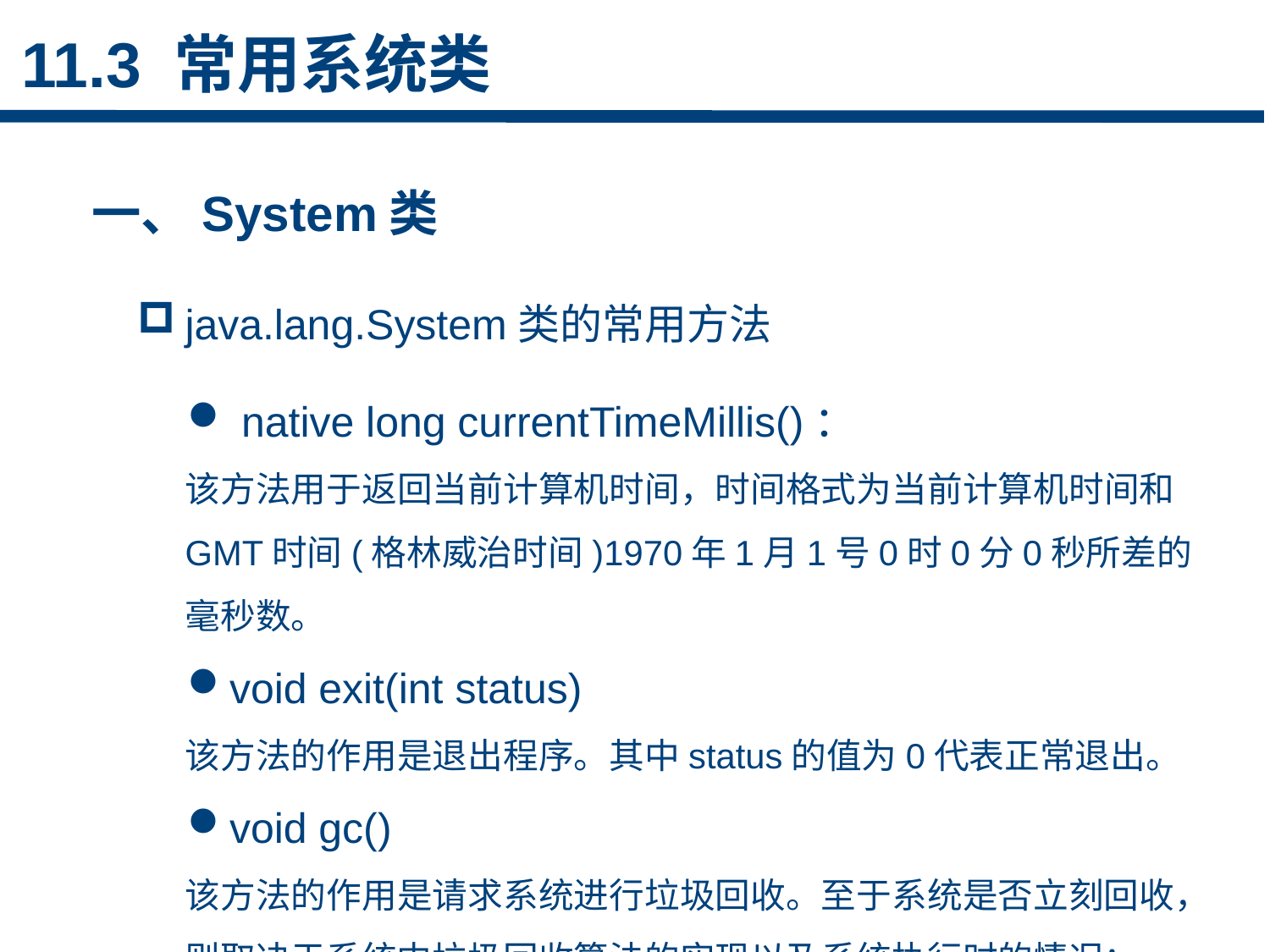

11.3 常用系统类
一、System类
java.lang.System类的常用方法
 native long currentTimeMillis()：
该方法用于返回当前计算机时间，时间格式为当前计算机时间和GMT时间(格林威治时间)1970年1月1号0时0分0秒所差的毫秒数。
void exit(int status)
该方法的作用是退出程序。其中status的值为0代表正常退出。
void gc()
该方法的作用是请求系统进行垃圾回收。至于系统是否立刻回收，则取决于系统中垃圾回收算法的实现以及系统执行时的情况；
点击添加文本
点击添加文本
点击添加文本
点击添加文本